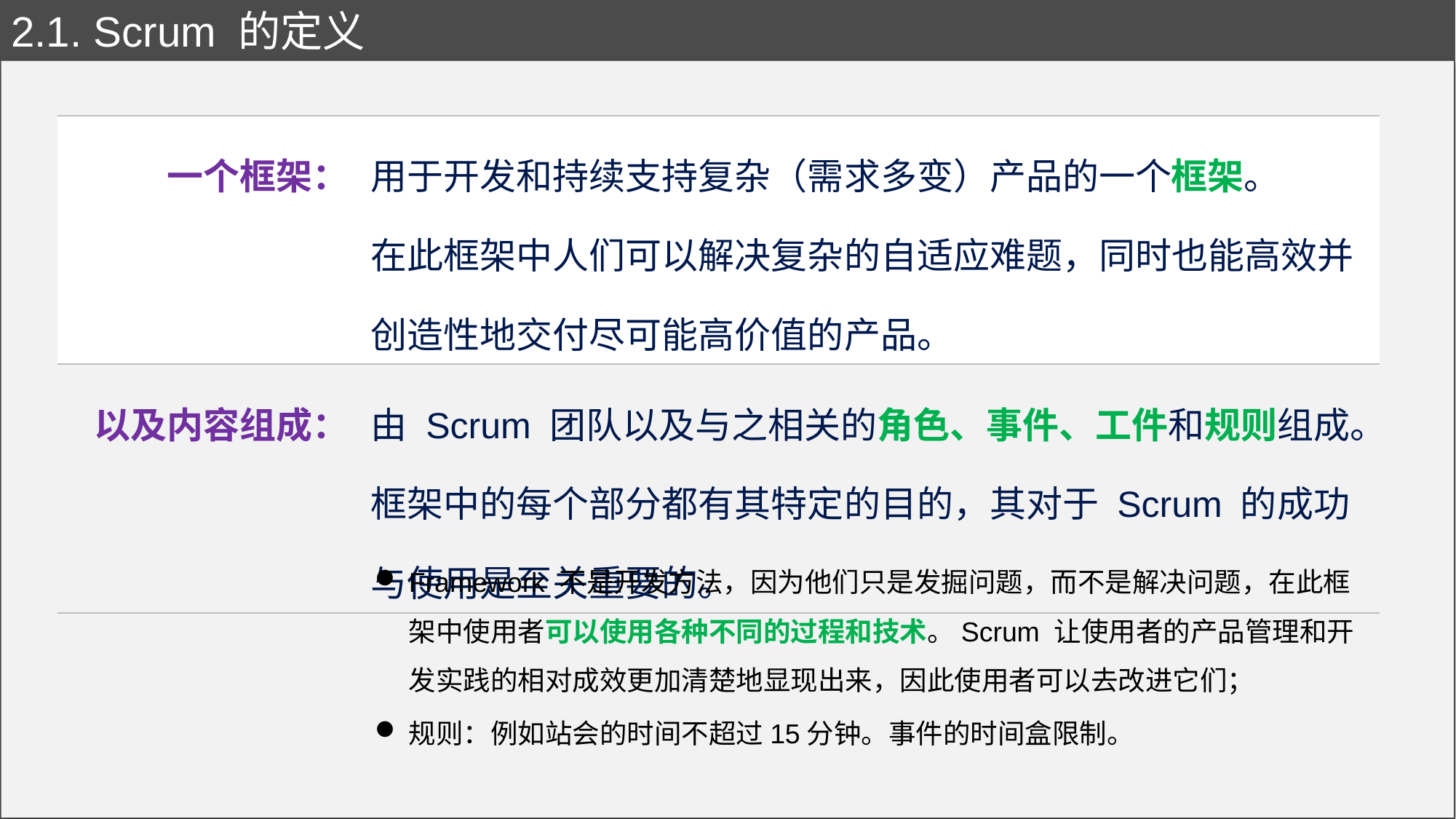

# 2.1. Scrum 的定义
| 一个框架： | 用于开发和持续支持复杂（需求多变）产品的一个框架。 在此框架中人们可以解决复杂的自适应难题，同时也能高效并创造性地交付尽可能高价值的产品。 |
| --- | --- |
| 以及内容组成： | 由 Scrum 团队以及与之相关的角色、事件、工件和规则组成。框架中的每个部分都有其特定的目的，其对于 Scrum 的成功与使用是至关重要的。 |
Framework 不是开发方法，因为他们只是发掘问题，而不是解决问题，在此框架中使用者可以使用各种不同的过程和技术。Scrum 让使用者的产品管理和开发实践的相对成效更加清楚地显现出来，因此使用者可以去改进它们；
规则：例如站会的时间不超过15分钟。事件的时间盒限制。